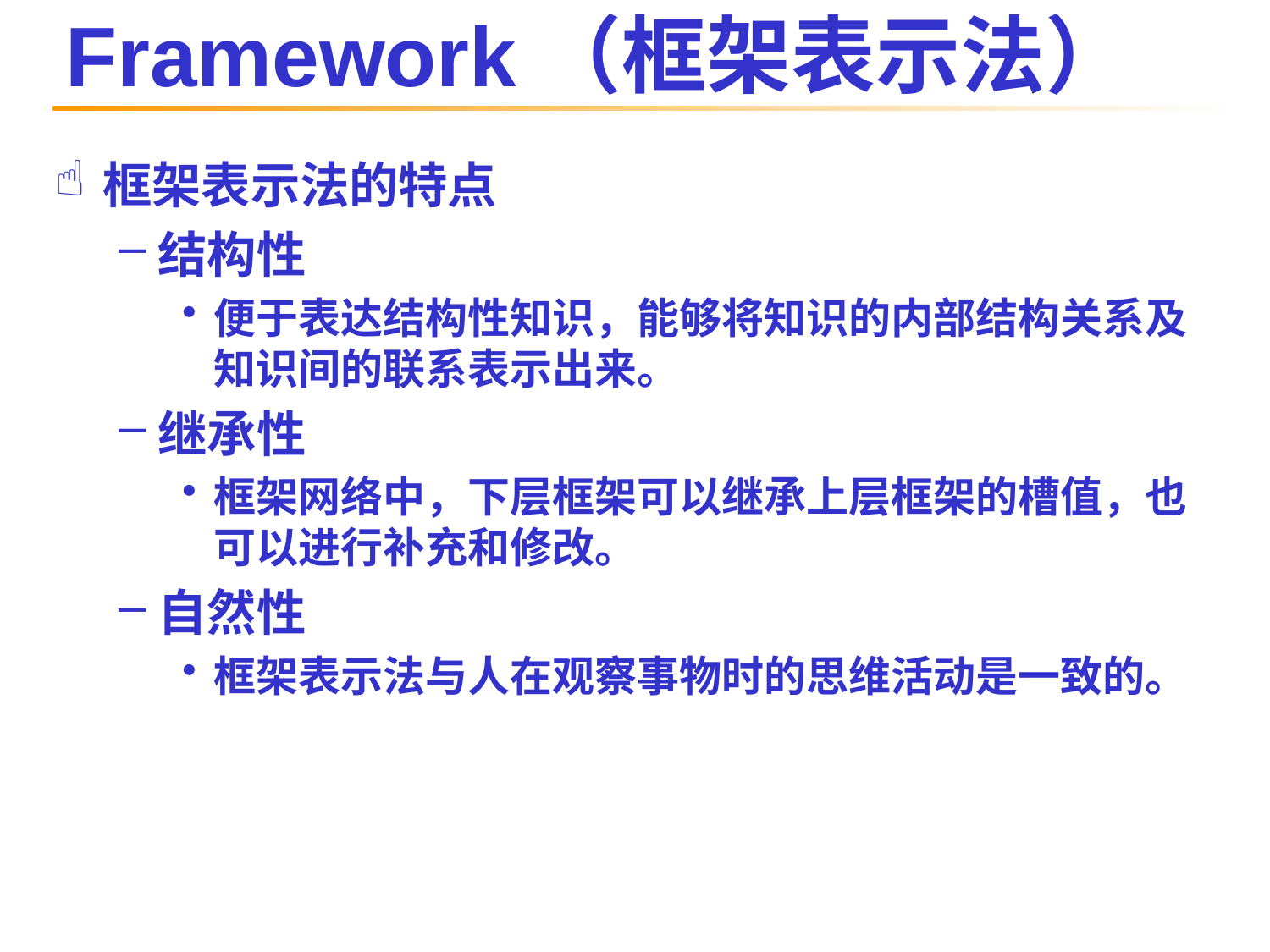

# Framework（框架表示法）
框架表示法的特点
结构性
便于表达结构性知识，能够将知识的内部结构关系及知识间的联系表示出来。
继承性
框架网络中，下层框架可以继承上层框架的槽值，也可以进行补充和修改。
自然性
框架表示法与人在观察事物时的思维活动是一致的。